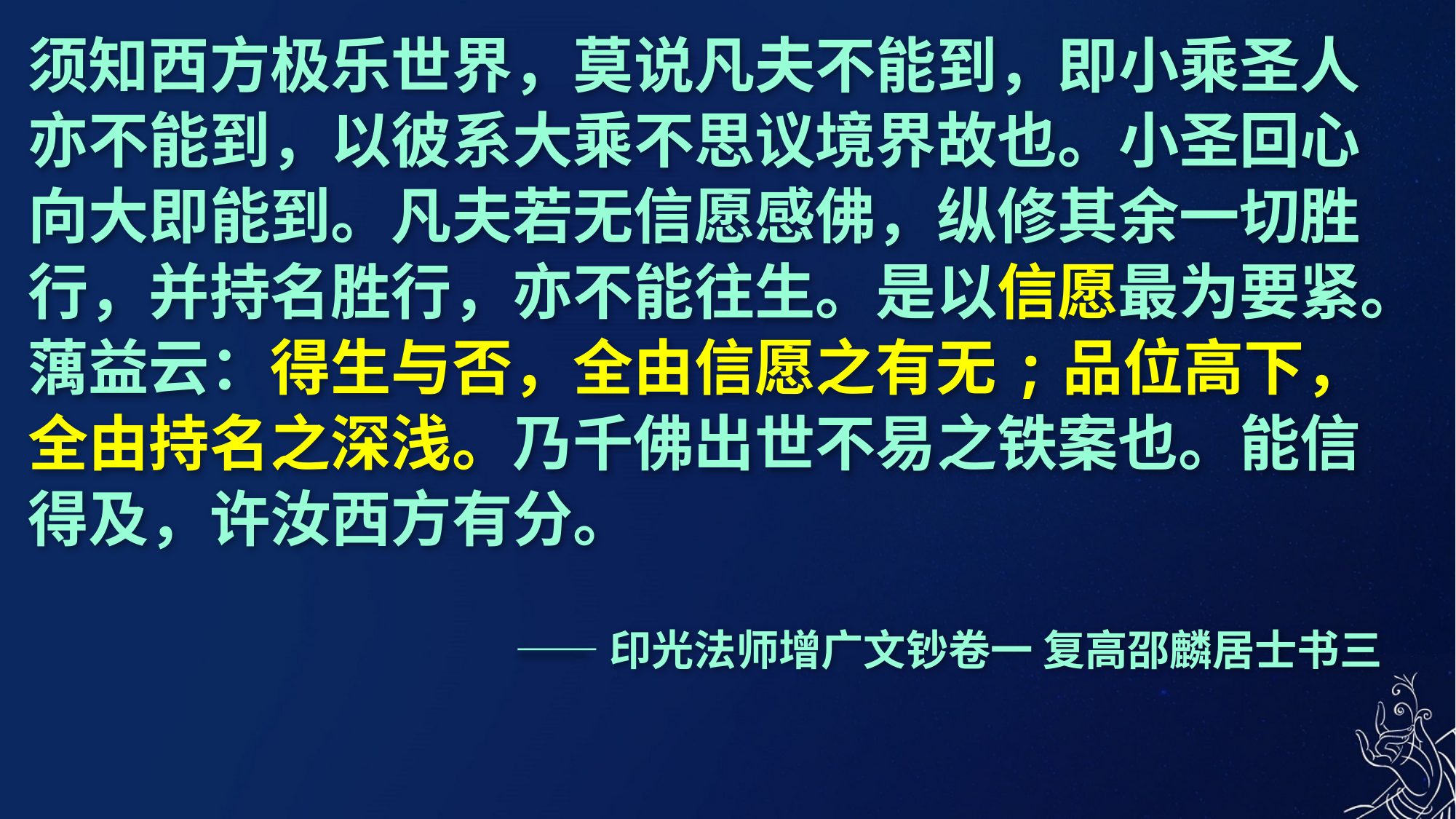

须知西方极乐世界，莫说凡夫不能到，即小乘圣人亦不能到，以彼系大乘不思议境界故也。小圣回心向大即能到。凡夫若无信愿感佛，纵修其余一切胜行，并持名胜行，亦不能往生。是以信愿最为要紧。蕅益云：得生与否，全由信愿之有无;品位高下，全由持名之深浅。乃千佛出世不易之铁案也。能信得及，许汝西方有分。

——印光法师增广文钞卷一 复高邵麟居士书三